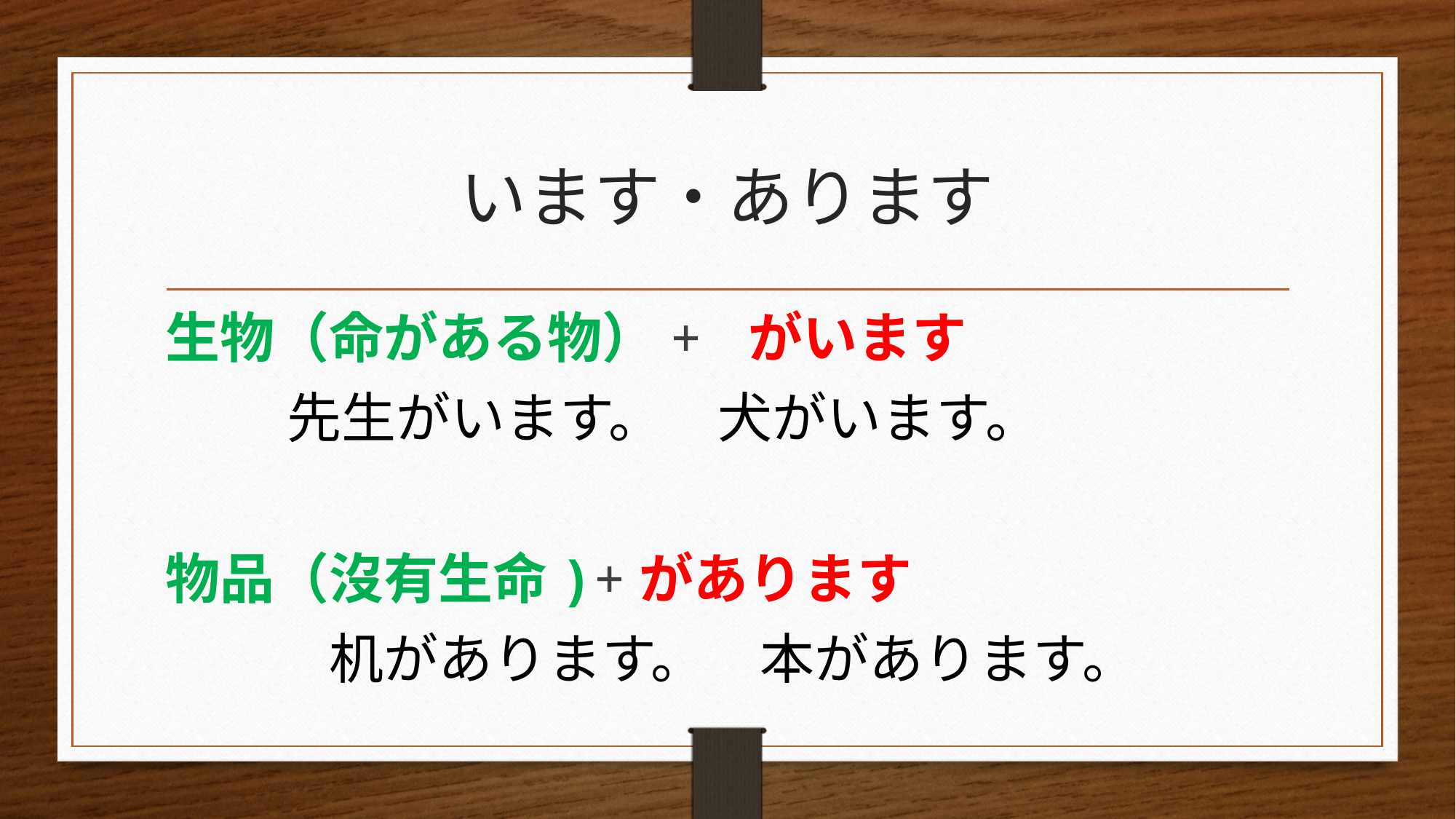

# います・あります
生物（命がある物）+ がいます
　　先生がいます。　犬がいます。

物品（沒有生命)+があります
　　　机があります。　本があります。